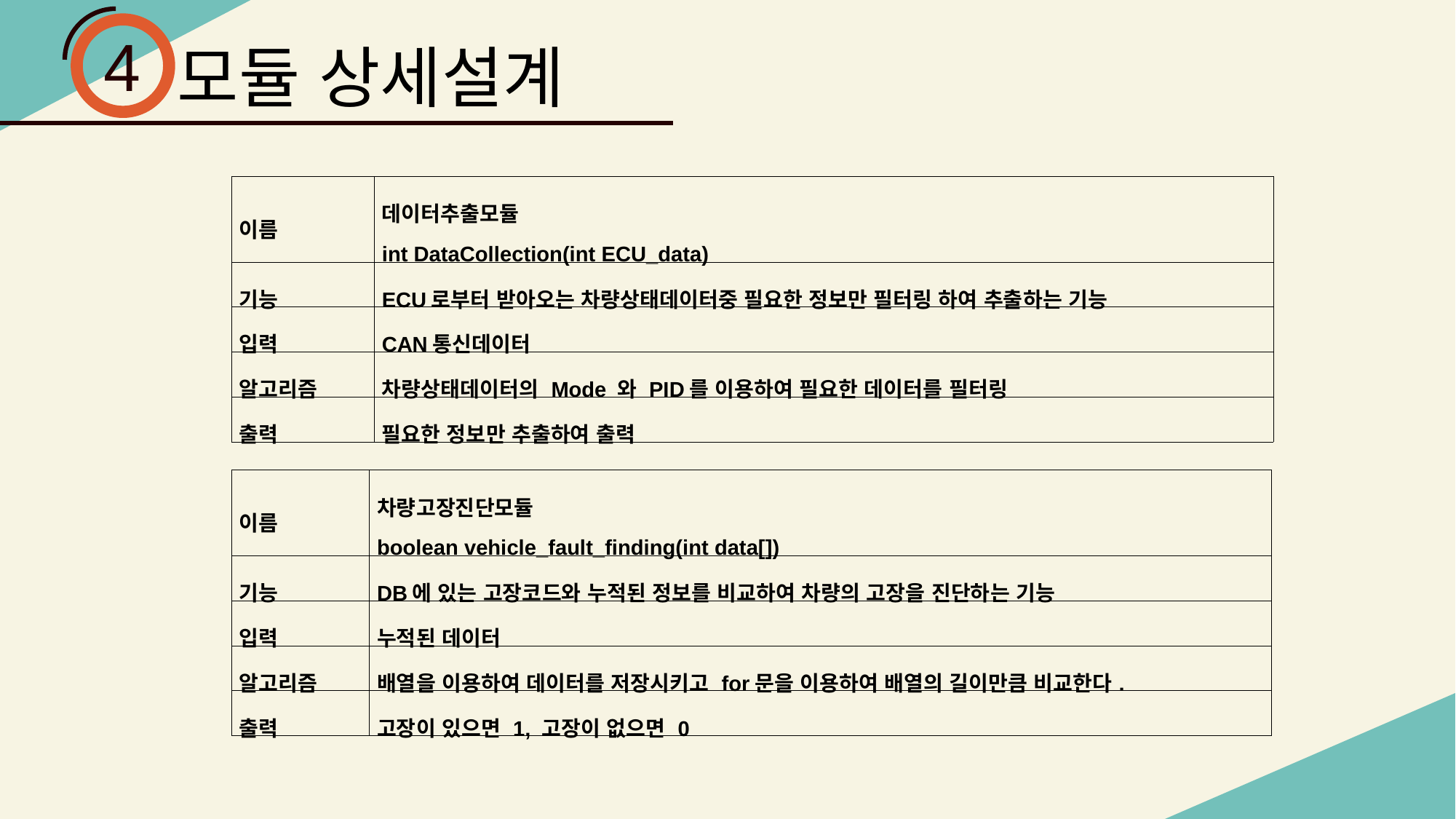

4
모듈 상세설계
| 이름 | 데이터추출모듈 int DataCollection(int ECU\_data) |
| --- | --- |
| 기능 | ECU로부터 받아오는 차량상태데이터중 필요한 정보만 필터링 하여 추출하는 기능 |
| 입력 | CAN통신데이터 |
| 알고리즘 | 차량상태데이터의 Mode 와 PID를 이용하여 필요한 데이터를 필터링 |
| 출력 | 필요한 정보만 추출하여 출력 |
| 이름 | 차량고장진단모듈 boolean vehicle\_fault\_finding(int data[]) |
| --- | --- |
| 기능 | DB에 있는 고장코드와 누적된 정보를 비교하여 차량의 고장을 진단하는 기능 |
| 입력 | 누적된 데이터 |
| 알고리즘 | 배열을 이용하여 데이터를 저장시키고 for문을 이용하여 배열의 길이만큼 비교한다. |
| 출력 | 고장이 있으면 1, 고장이 없으면 0 |